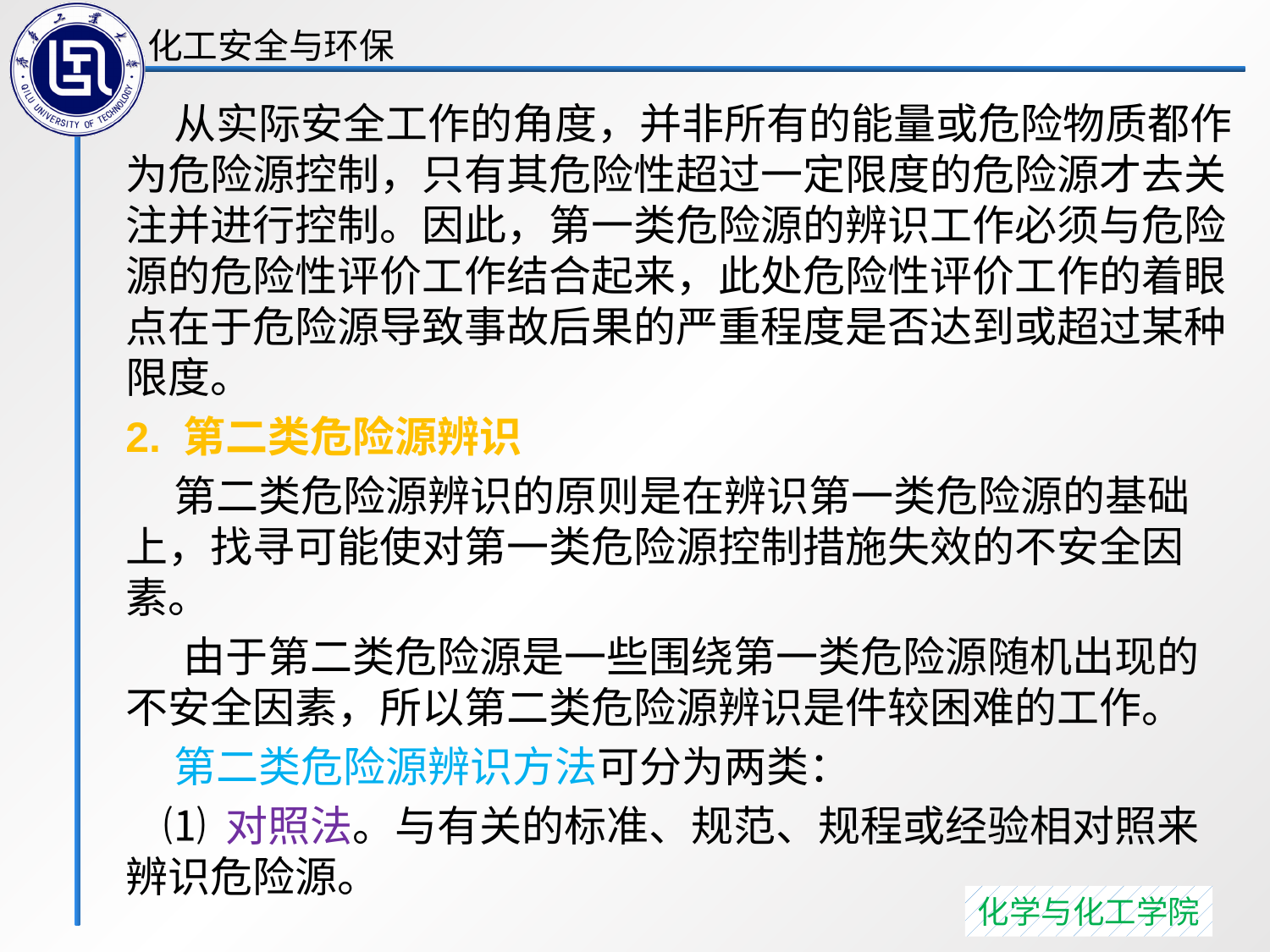

从实际安全工作的角度，并非所有的能量或危险物质都作为危险源控制，只有其危险性超过一定限度的危险源才去关注并进行控制。因此，第一类危险源的辨识工作必须与危险源的危险性评价工作结合起来，此处危险性评价工作的着眼点在于危险源导致事故后果的严重程度是否达到或超过某种限度。
2. 第二类危险源辨识
    第二类危险源辨识的原则是在辨识第一类危险源的基础上，找寻可能使对第一类危险源控制措施失效的不安全因素。
     由于第二类危险源是一些围绕第一类危险源随机出现的不安全因素，所以第二类危险源辨识是件较困难的工作。
    第二类危险源辨识方法可分为两类：
    ⑴ 对照法。与有关的标准、规范、规程或经验相对照来辨识危险源。